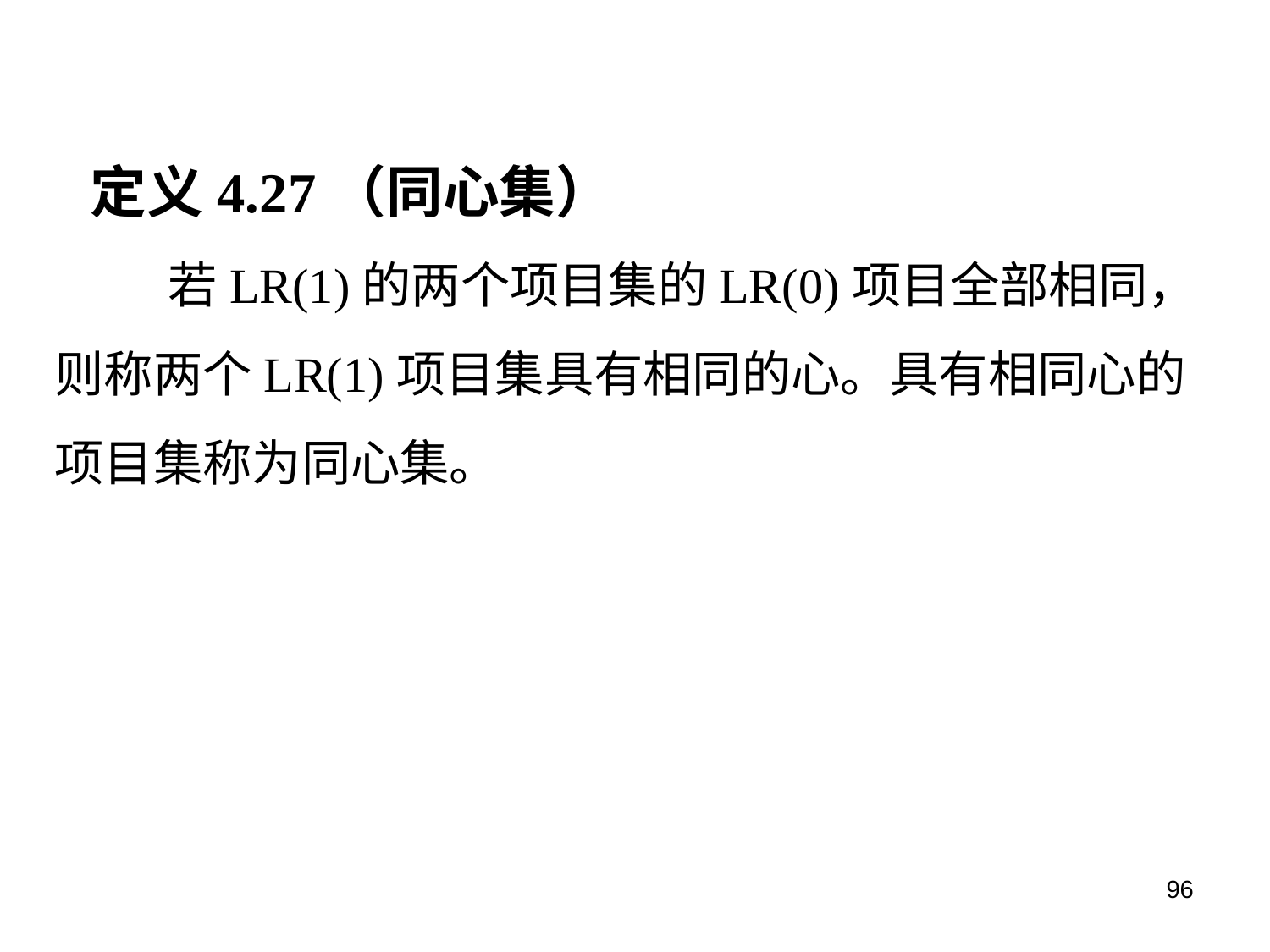

定义4.27（同心集）
      若LR(1)的两个项目集的LR(0)项目全部相同，则称两个LR(1)项目集具有相同的心。具有相同心的项目集称为同心集。

96